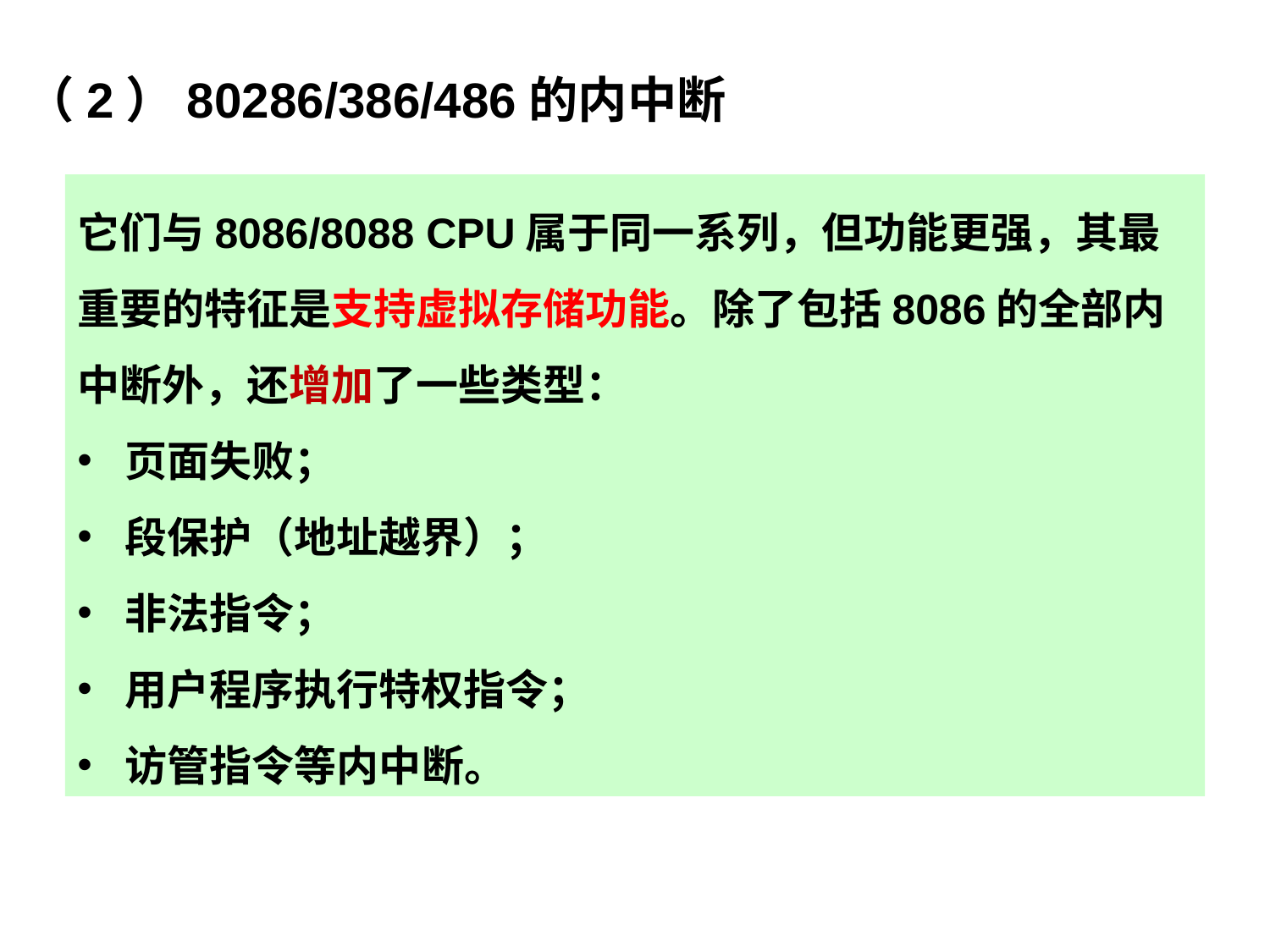

（2）80286/386/486的内中断
它们与8086/8088 CPU属于同一系列，但功能更强，其最重要的特征是支持虚拟存储功能。除了包括8086的全部内中断外，还增加了一些类型：
页面失败；
段保护（地址越界）；
非法指令；
用户程序执行特权指令；
访管指令等内中断。
37